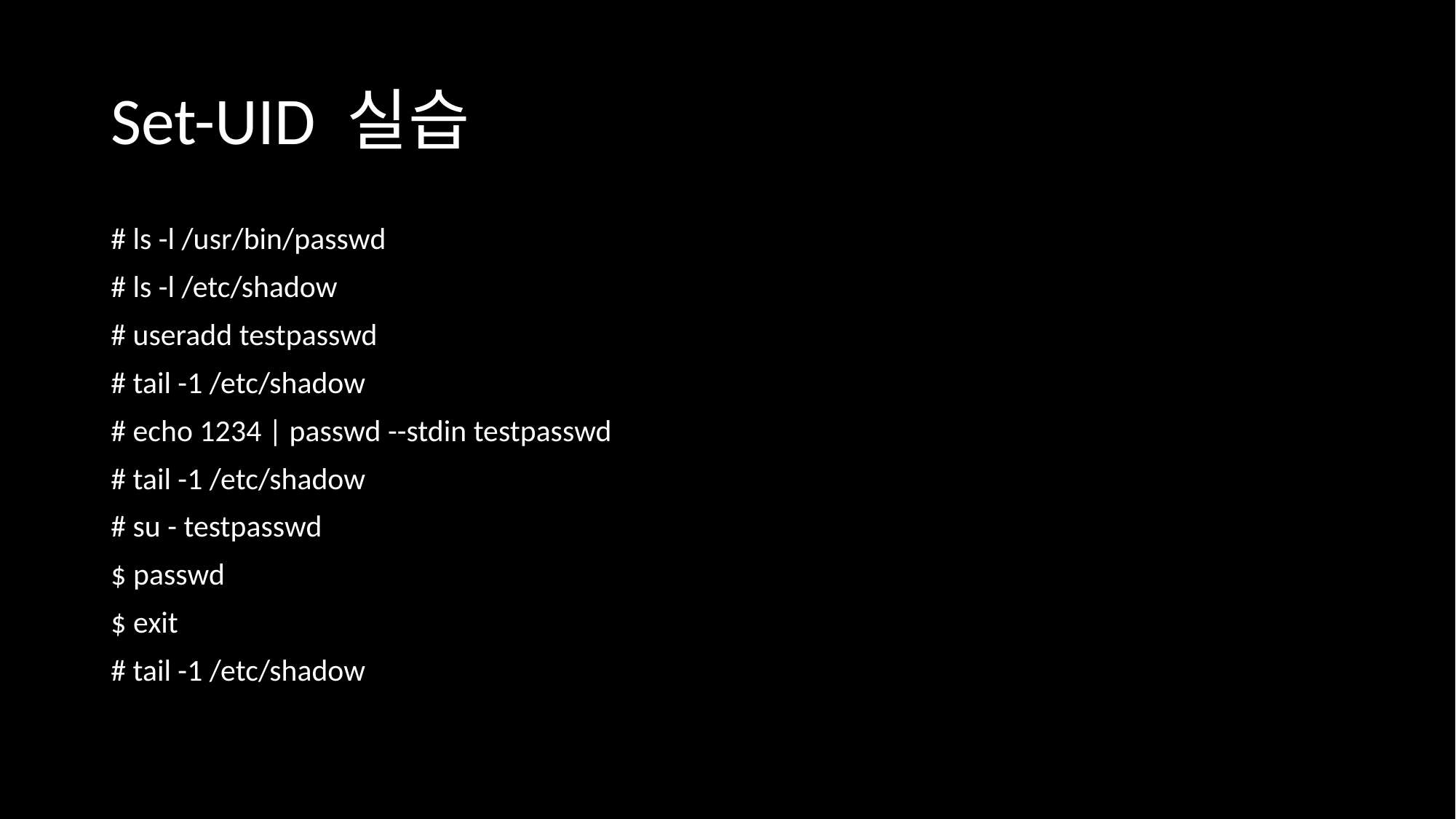

# Set-UID 실습
# ls -l /usr/bin/passwd
# ls -l /etc/shadow
# useradd testpasswd
# tail -1 /etc/shadow
# echo 1234 | passwd --stdin testpasswd
# tail -1 /etc/shadow
# su - testpasswd
$ passwd
$ exit
# tail -1 /etc/shadow